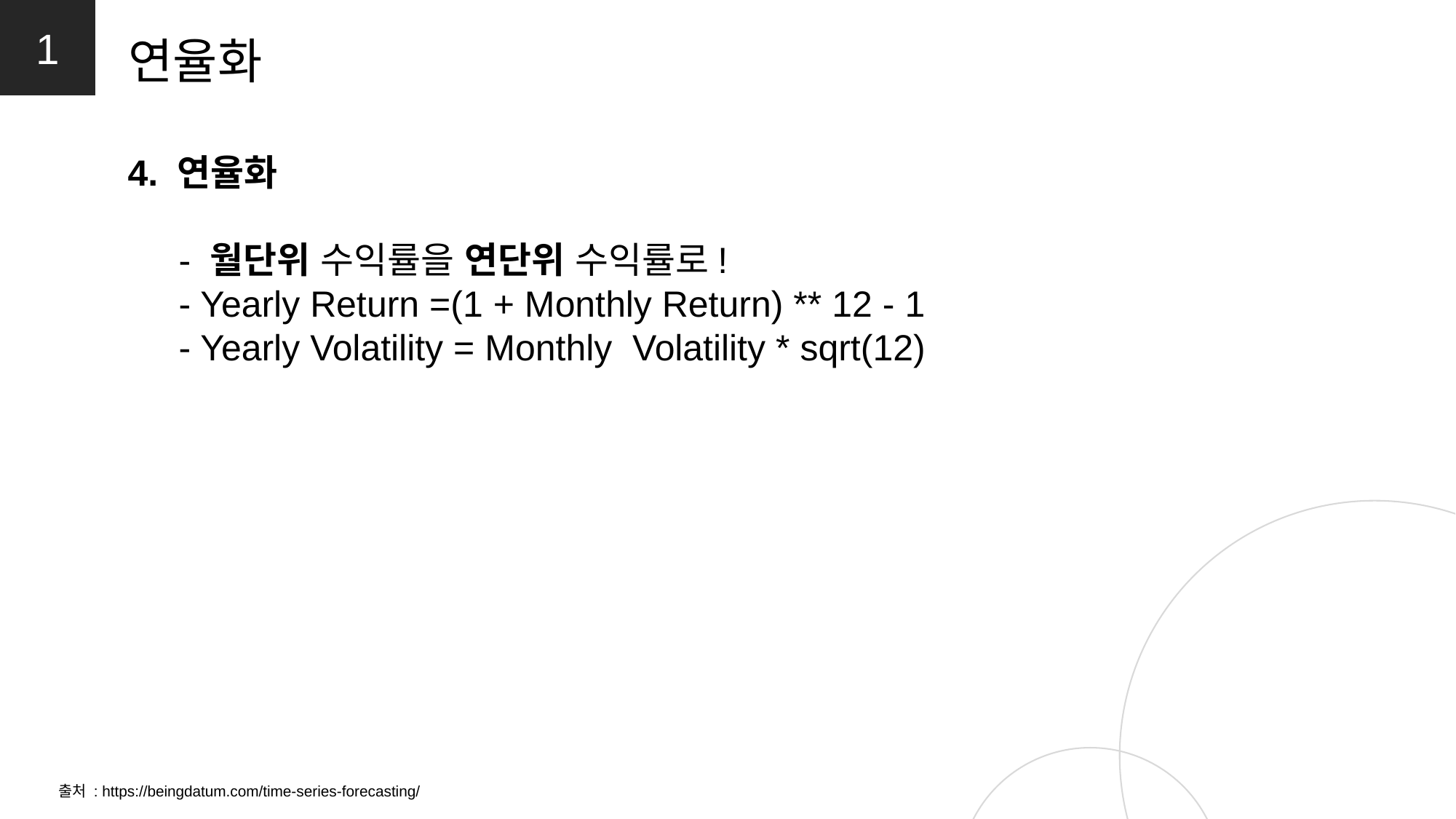

1
연율화
4. 연율화

     - 월단위 수익률을 연단위 수익률로!
     - Yearly Return =(1 + Monthly Return) ** 12 - 1
     - Yearly Volatility = Monthly  Volatility * sqrt(12)

출처 : https://beingdatum.com/time-series-forecasting/